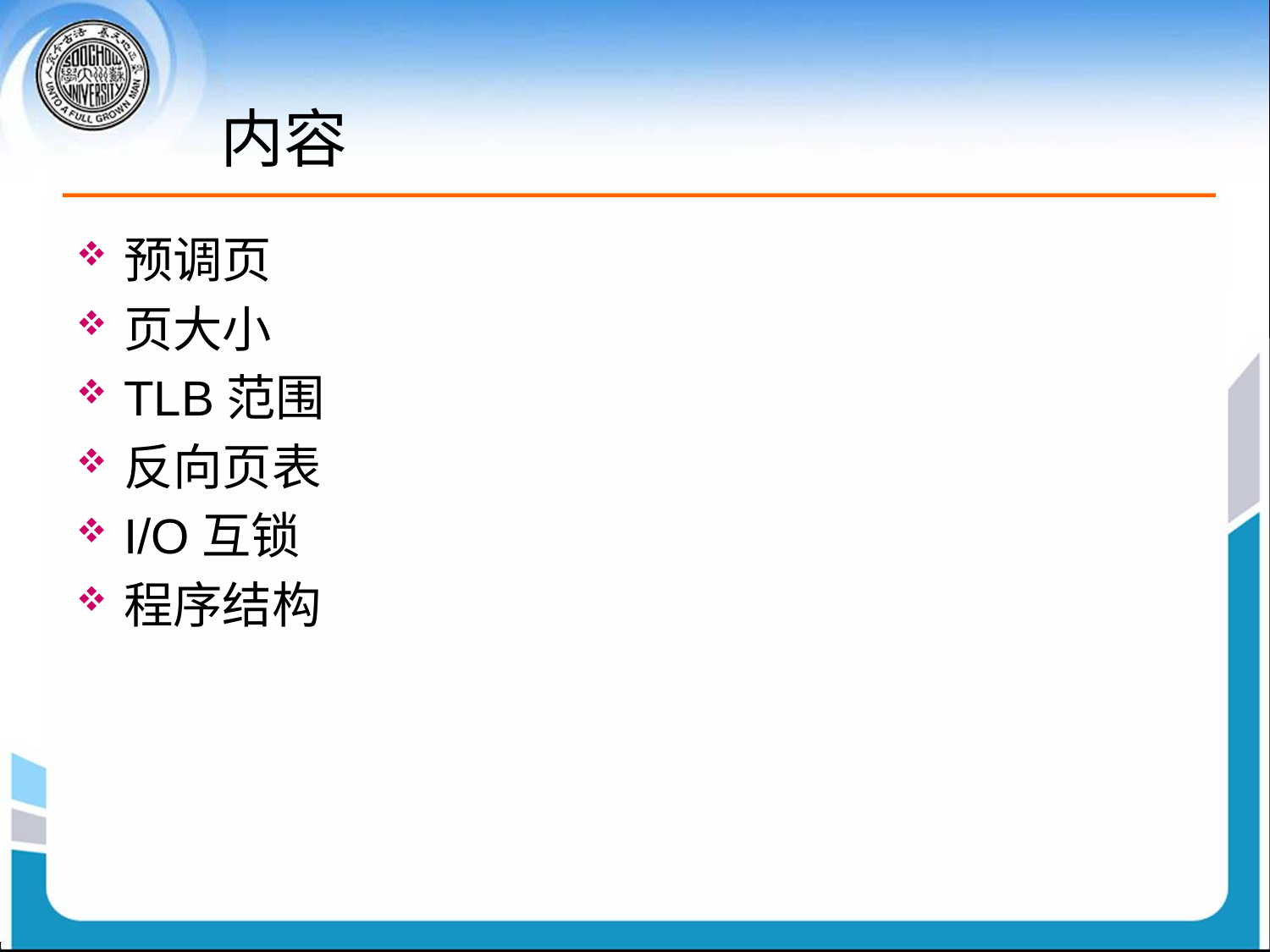

# 内容
预调页
页大小
TLB范围
反向页表
I/O互锁
程序结构